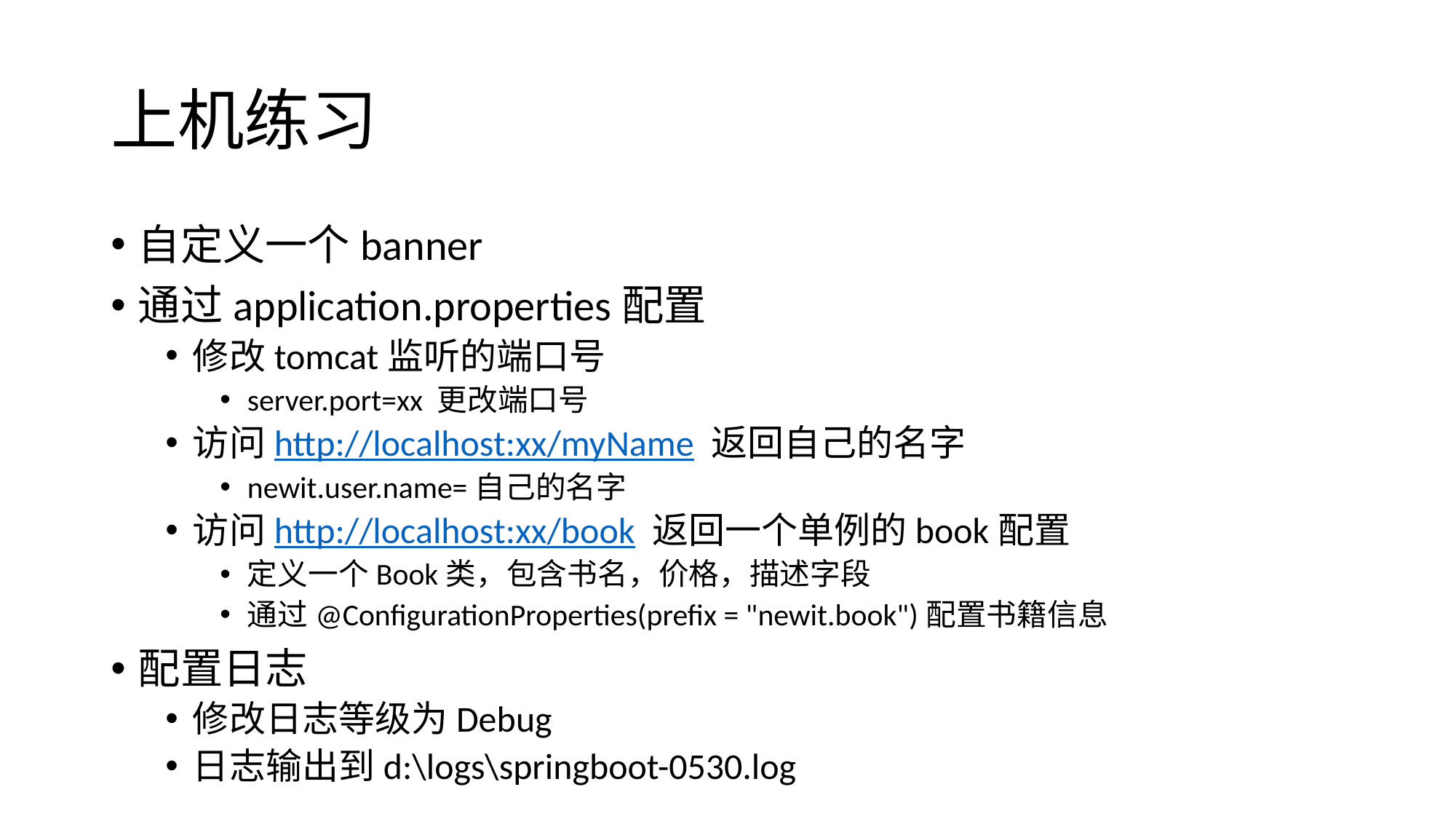

# 上机练习
自定义一个banner
通过application.properties配置
修改tomcat监听的端口号
server.port=xx 更改端口号
访问http://localhost:xx/myName 返回自己的名字
newit.user.name=自己的名字
访问http://localhost:xx/book 返回一个单例的book配置
定义一个Book类，包含书名，价格，描述字段
通过@ConfigurationProperties(prefix = "newit.book")配置书籍信息
配置日志
修改日志等级为Debug
日志输出到d:\logs\springboot-0530.log